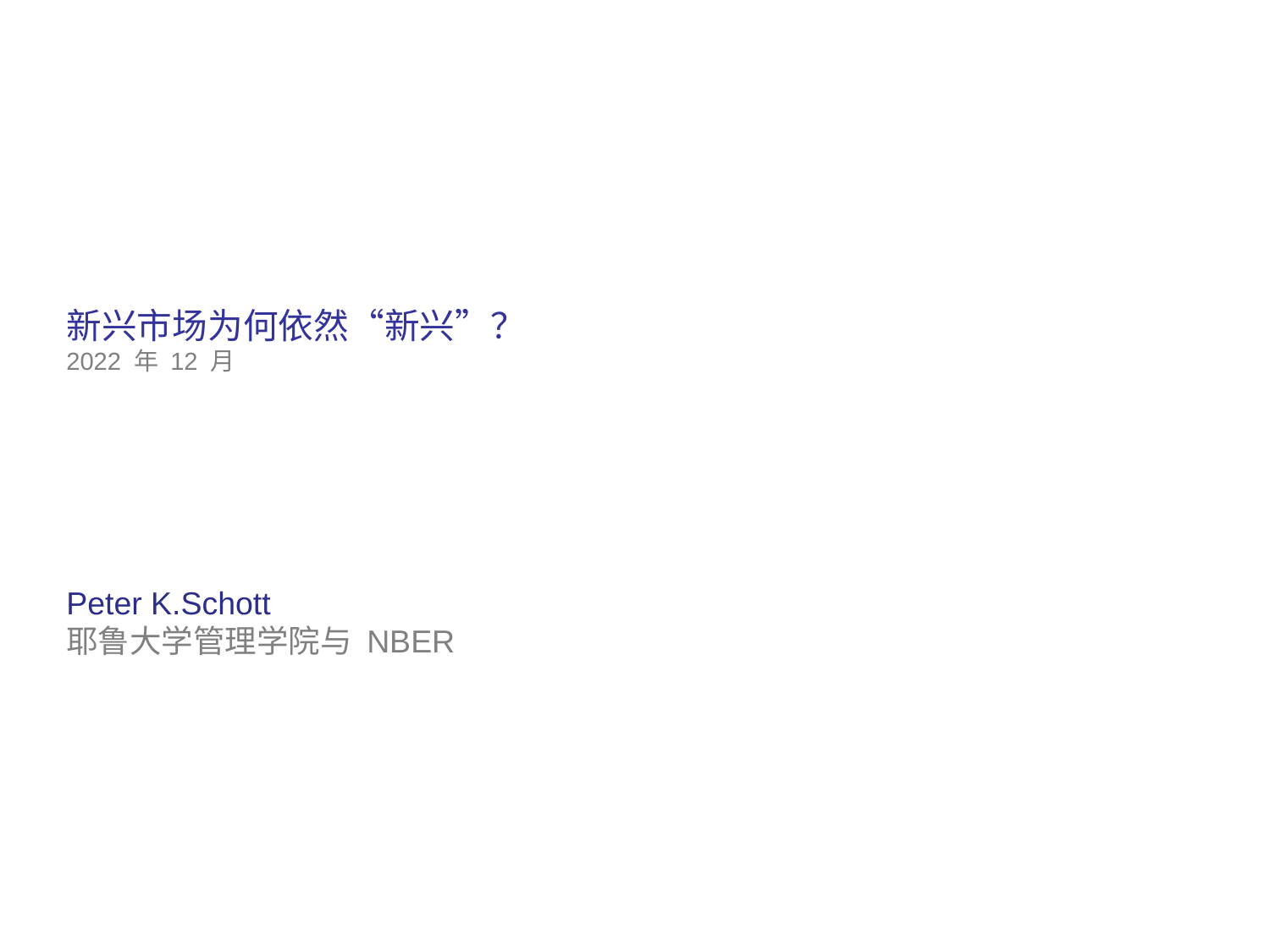

# 新兴市场为何依然“新兴”？ 2022 年 12 月 Peter K.Schott 耶鲁大学管理学院与 NBER